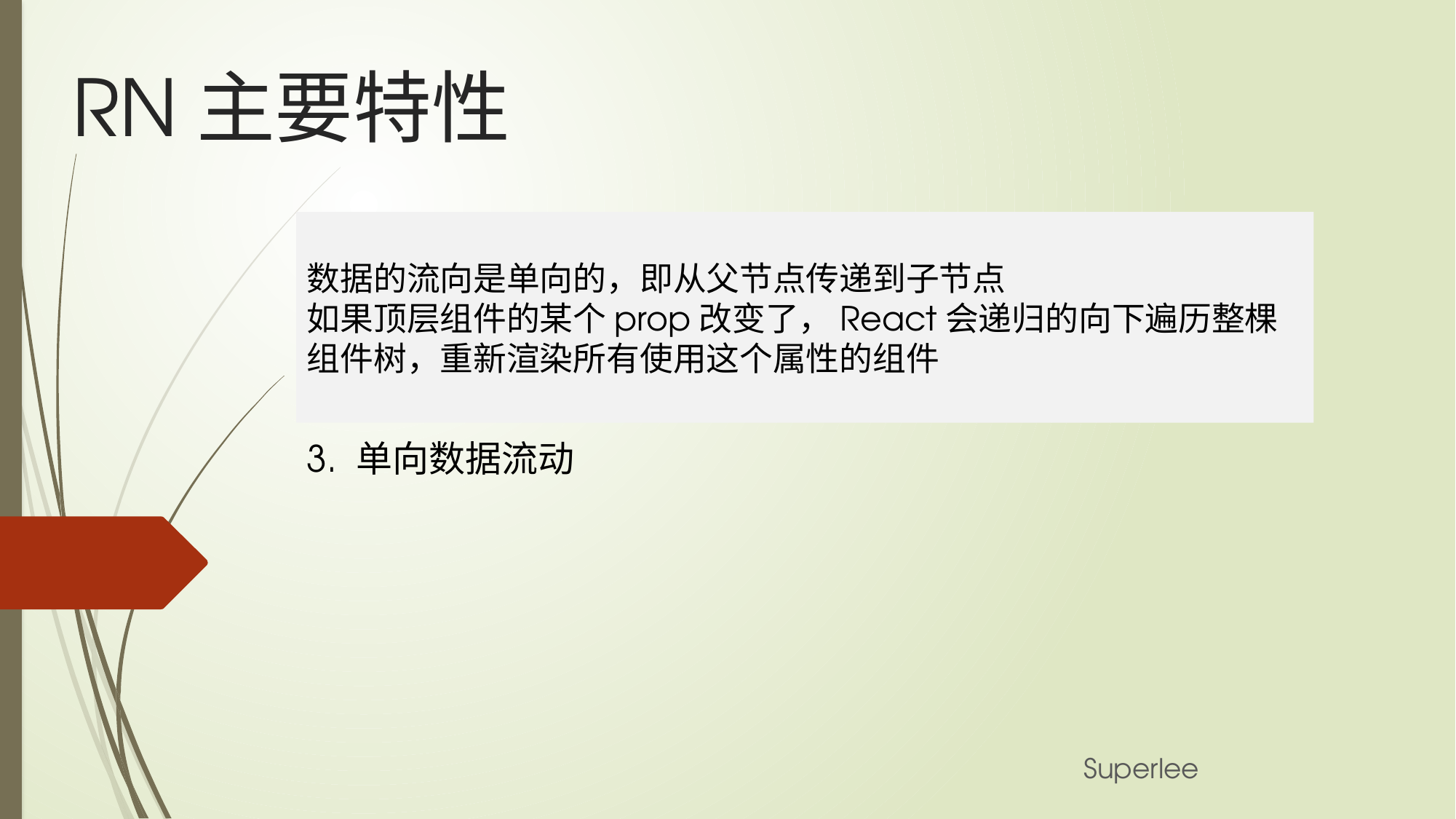

RN主要特性
1. 在JS里声明描述UI,使用JSX语法取代HTML模板

2. 虚拟 DOM 取代物理 DOM 作为操作对象，封装了 DOM 的事件系统

3. 单向数据流动

数据的流向是单向的，即从父节点传递到子节点
如果顶层组件的某个prop改变了，React会递归的向下遍历整棵组件树，重新渲染所有使用这个属性的组件

Superlee